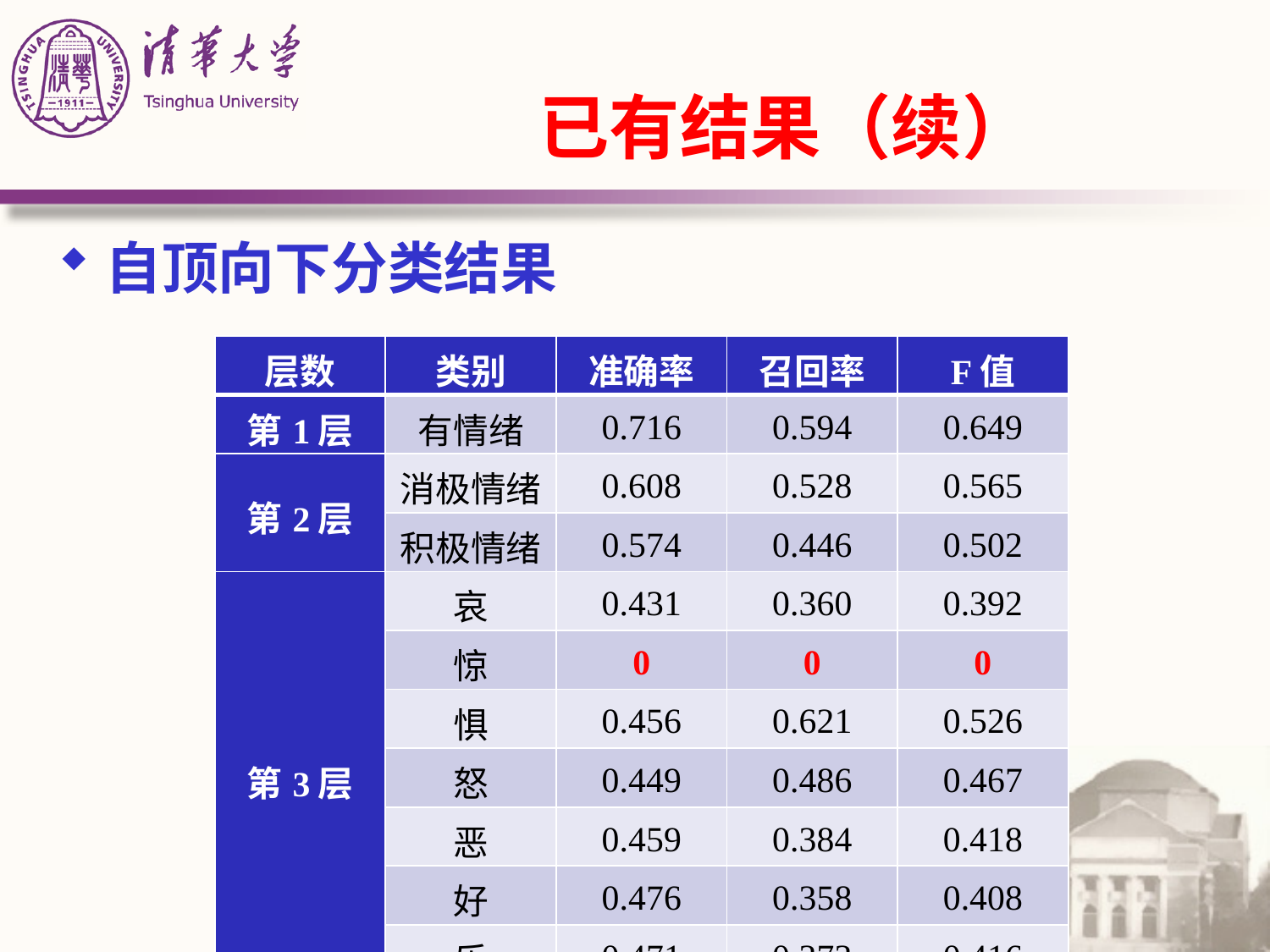

# 已有结果（续）
自顶向下分类结果
| 层数 | 类别 | 准确率 | 召回率 | F值 |
| --- | --- | --- | --- | --- |
| 第1层 | 有情绪 | 0.716 | 0.594 | 0.649 |
| 第2层 | 消极情绪 | 0.608 | 0.528 | 0.565 |
|  | 积极情绪 | 0.574 | 0.446 | 0.502 |
| 第3层 | 哀 | 0.431 | 0.360 | 0.392 |
|  | 惊 | 0 | 0 | 0 |
|  | 惧 | 0.456 | 0.621 | 0.526 |
|  | 怒 | 0.449 | 0.486 | 0.467 |
|  | 恶 | 0.459 | 0.384 | 0.418 |
|  | 好 | 0.476 | 0.358 | 0.408 |
|  | 乐 | 0.471 | 0.373 | 0.416 |